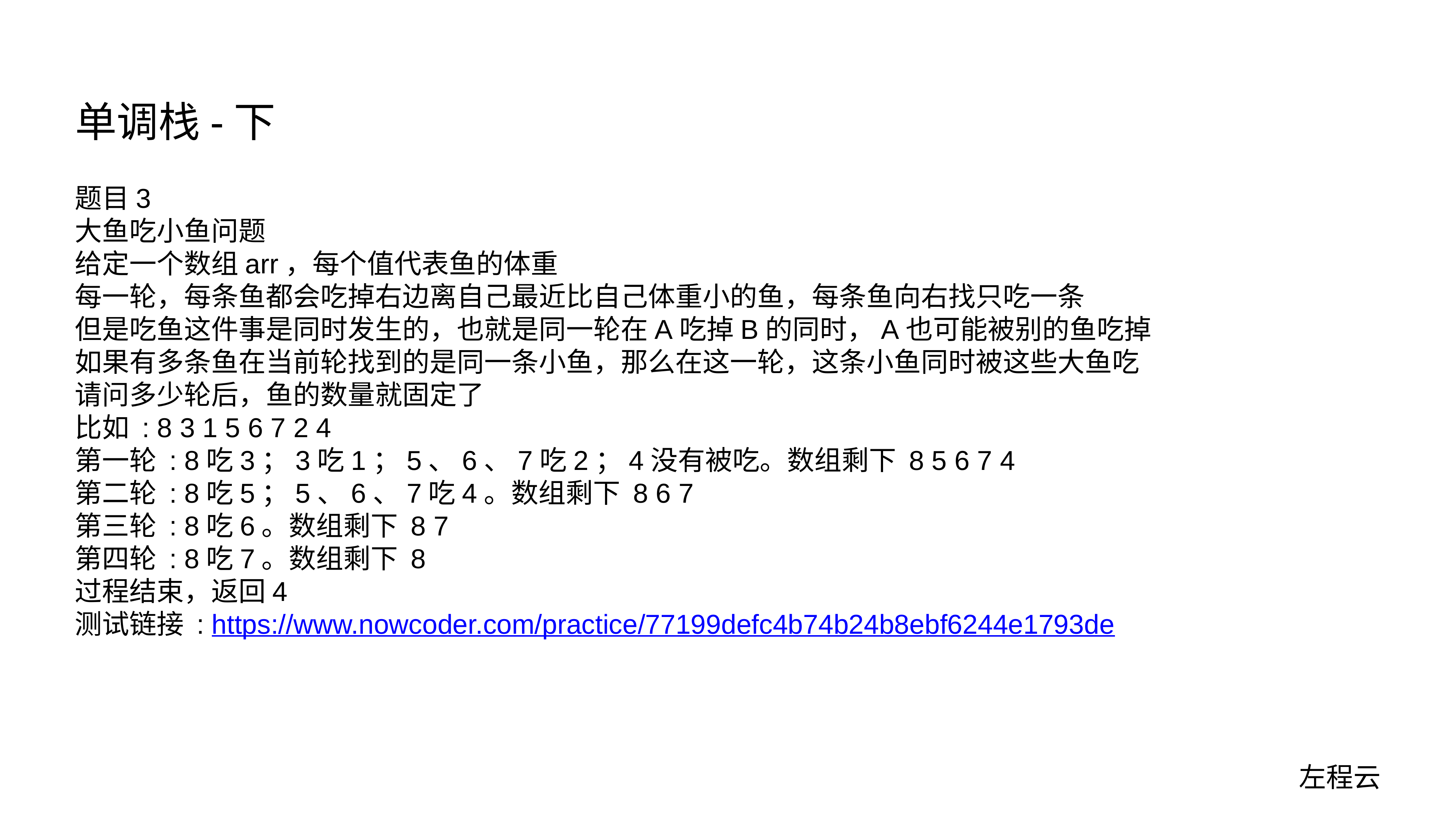

# 单调栈-下
题目3
大鱼吃小鱼问题
给定一个数组arr，每个值代表鱼的体重
每一轮，每条鱼都会吃掉右边离自己最近比自己体重小的鱼，每条鱼向右找只吃一条
但是吃鱼这件事是同时发生的，也就是同一轮在A吃掉B的同时，A也可能被别的鱼吃掉
如果有多条鱼在当前轮找到的是同一条小鱼，那么在这一轮，这条小鱼同时被这些大鱼吃
请问多少轮后，鱼的数量就固定了
比如 : 8 3 1 5 6 7 2 4
第一轮 : 8吃3；3吃1；5、6、7吃2；4没有被吃。数组剩下 8 5 6 7 4
第二轮 : 8吃5；5、6、7吃4。数组剩下 8 6 7
第三轮 : 8吃6。数组剩下 8 7
第四轮 : 8吃7。数组剩下 8
过程结束，返回4
测试链接 : https://www.nowcoder.com/practice/77199defc4b74b24b8ebf6244e1793de
左程云